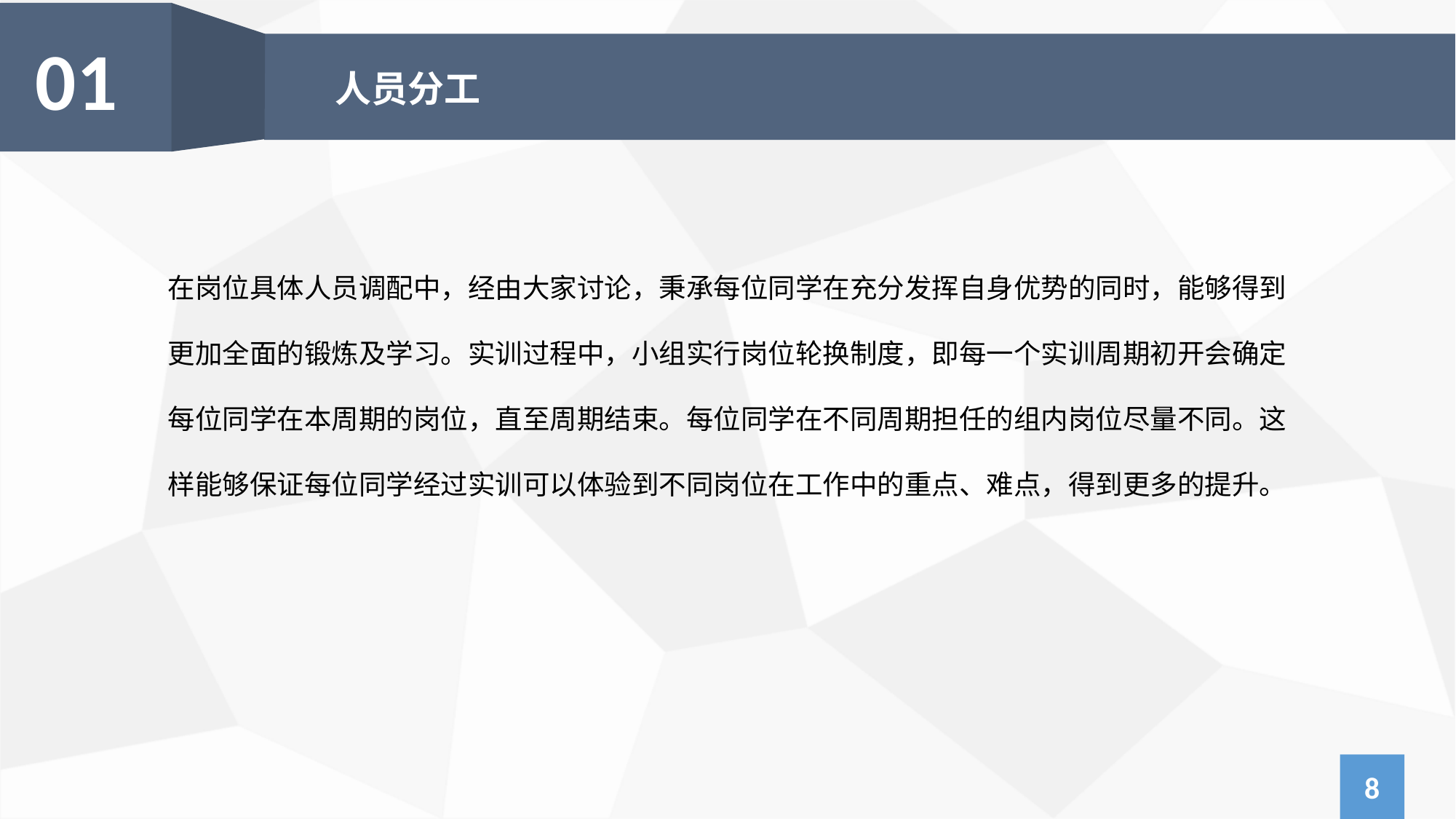

01

人员分工
在岗位具体人员调配中，经由大家讨论，秉承每位同学在充分发挥自身优势的同时，能够得到更加全面的锻炼及学习。实训过程中，小组实行岗位轮换制度，即每一个实训周期初开会确定每位同学在本周期的岗位，直至周期结束。每位同学在不同周期担任的组内岗位尽量不同。这样能够保证每位同学经过实训可以体验到不同岗位在工作中的重点、难点，得到更多的提升。

8